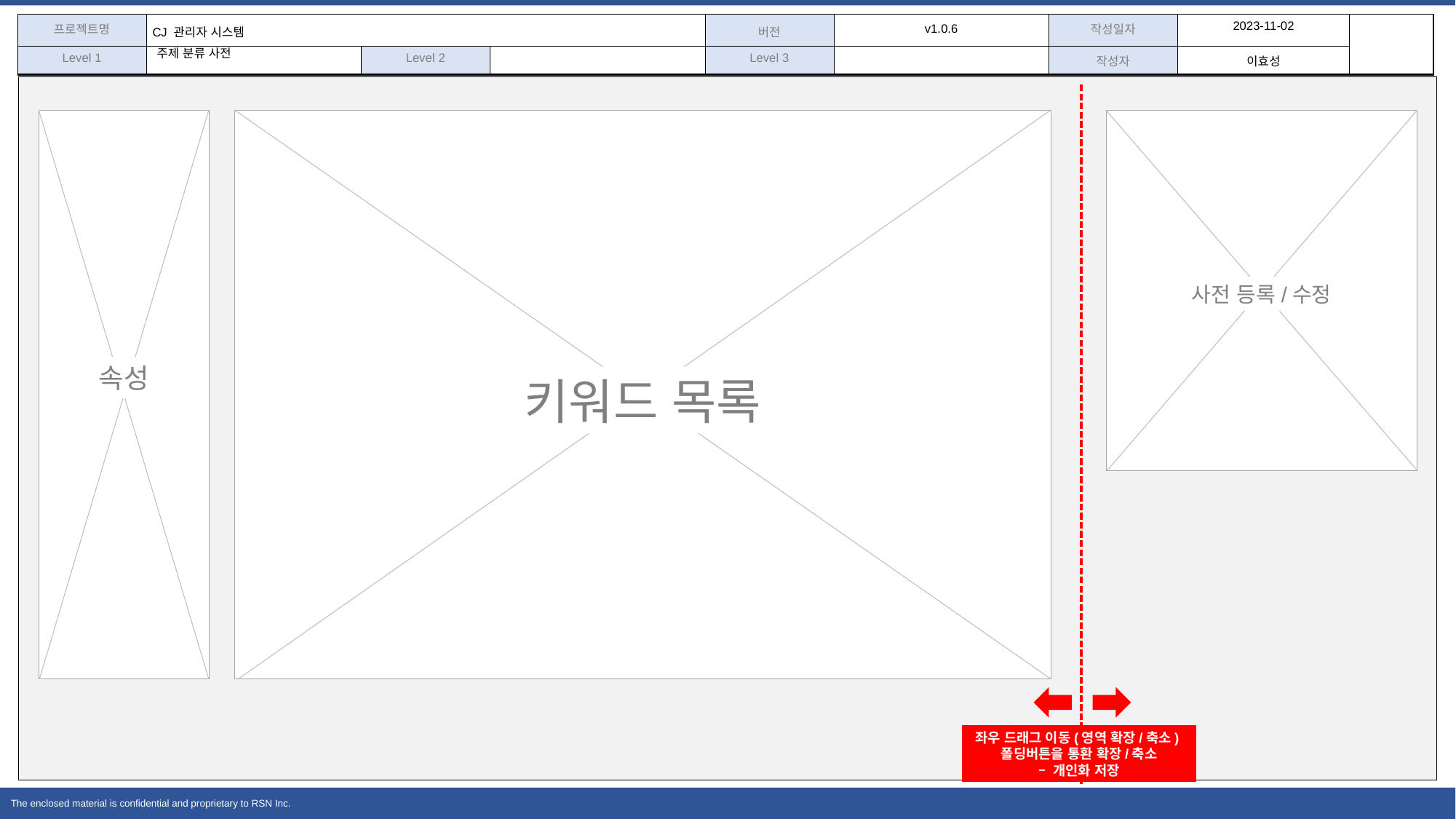

주제 분류 사전

속성

키워드 목록

사전 등록/수정

좌우 드래그 이동(영역 확장/축소)
폴딩버튼을 통환 확장/축소
– 개인화 저장